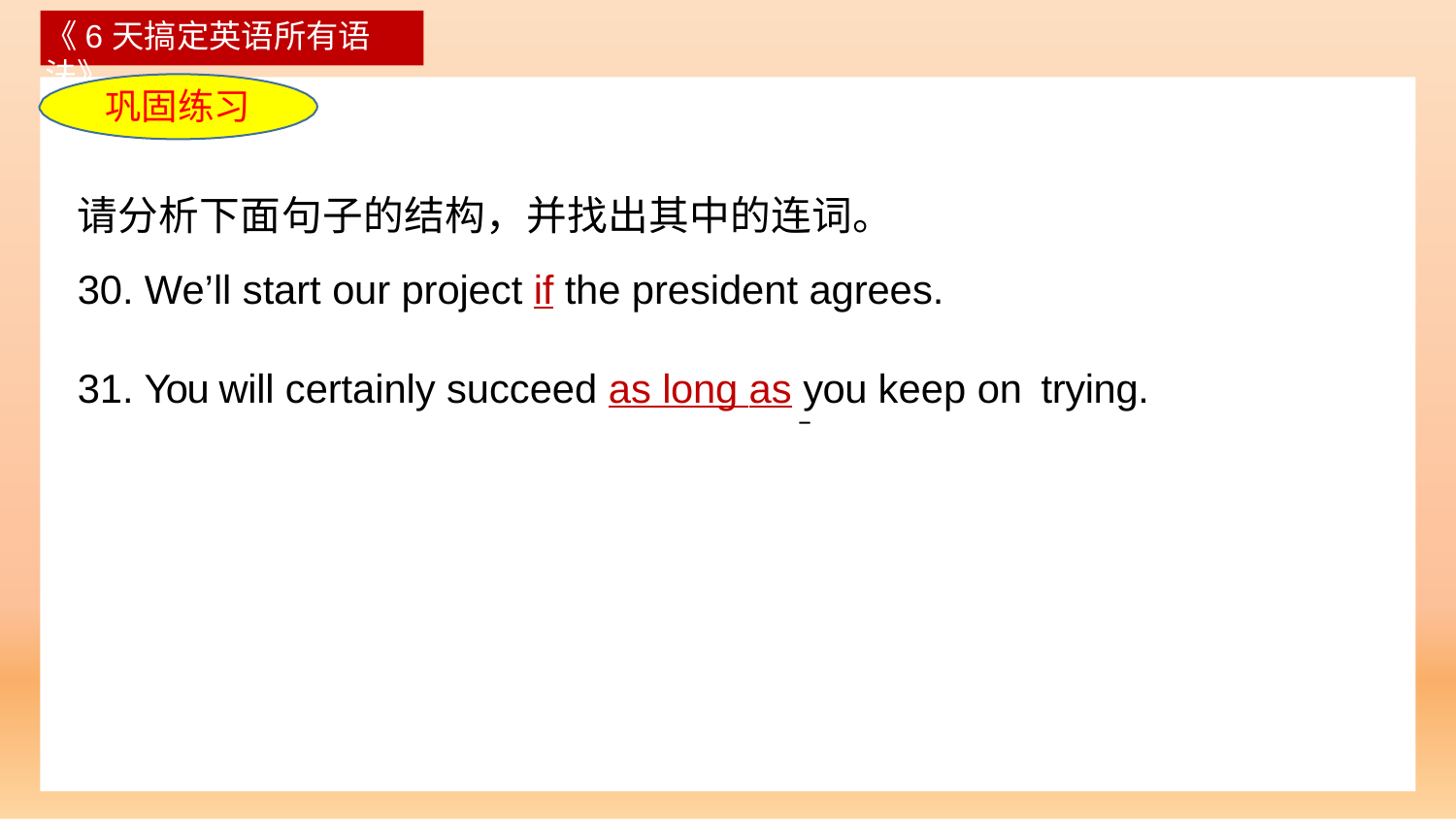

《6天搞定英语所有语法》

# 巩固练习
请分析下面句子的结构，并找出其中的连词。

We’ll start our project if the president agrees.

You will certainly succeed as long as you keep on trying.